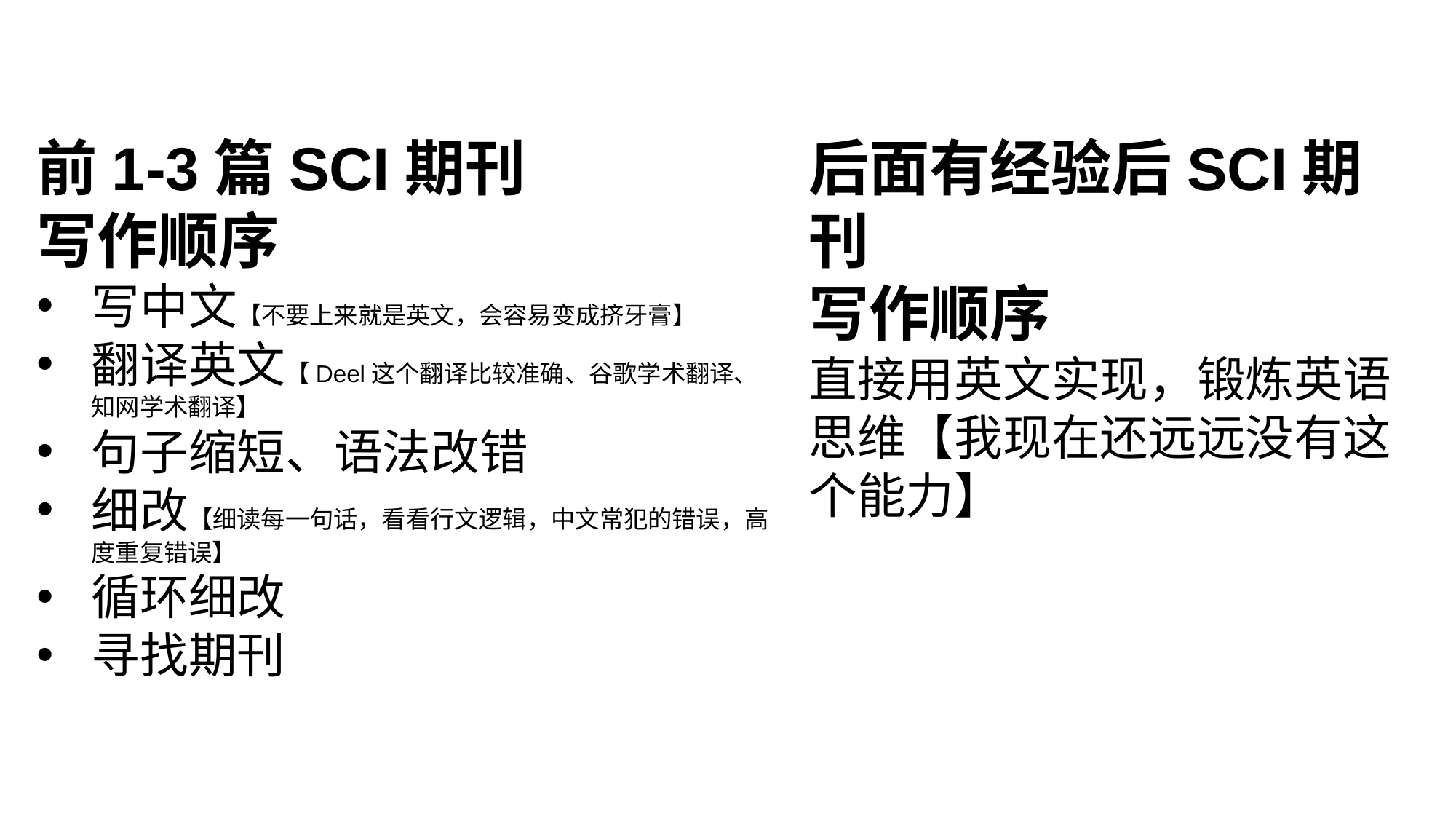

前1-3篇SCI期刊
写作顺序
写中文【不要上来就是英文，会容易变成挤牙膏】
翻译英文【Deel这个翻译比较准确、谷歌学术翻译、知网学术翻译】
句子缩短、语法改错
细改【细读每一句话，看看行文逻辑，中文常犯的错误，高度重复错误】
循环细改
寻找期刊
后面有经验后SCI期刊
写作顺序
直接用英文实现，锻炼英语思维【我现在还远远没有这个能力】